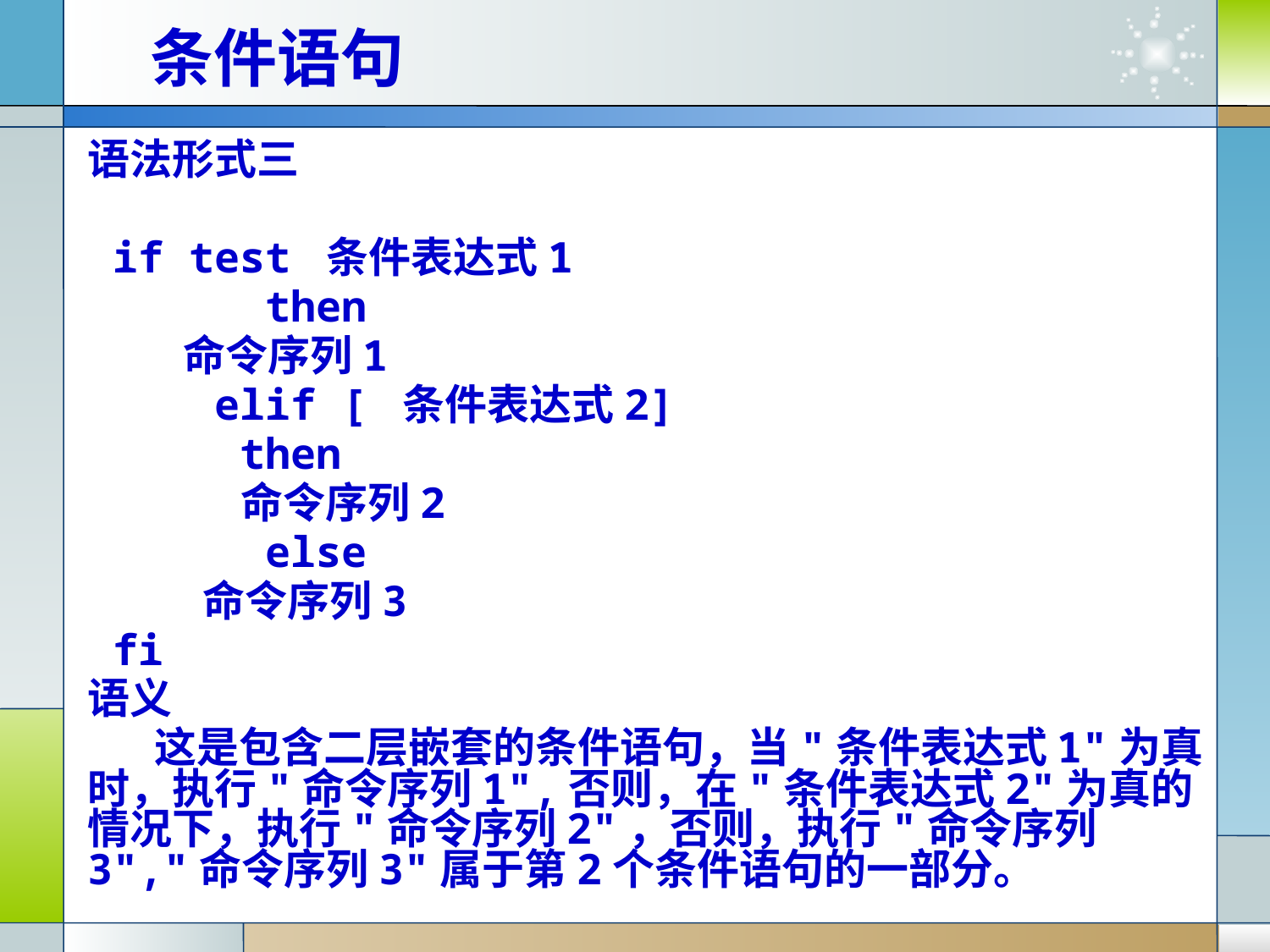

# 条件语句
语法形式三

 if test 条件表达式1
 	  then
         命令序列1
     elif [ 条件表达式2]
      then
               命令序列2
       else
           命令序列3
 fi
语义
      这是包含二层嵌套的条件语句，当"条件表达式1"为真时，执行"命令序列1",否则，在"条件表达式2"为真的情况下，执行"命令序列2"，否则，执行"命令序列3","命令序列3"属于第2个条件语句的一部分。